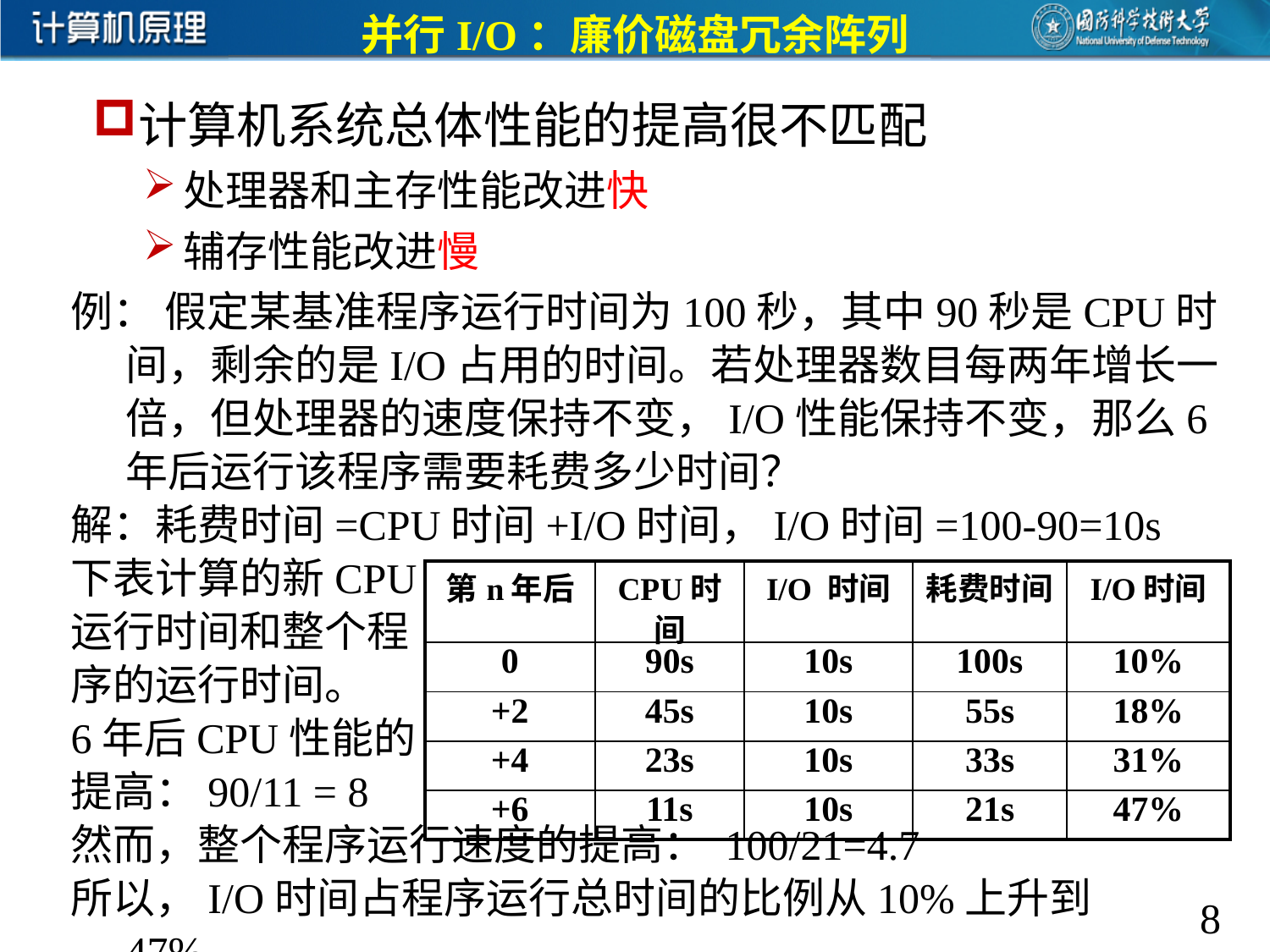

并行I/O：廉价磁盘冗余阵列
计算机系统总体性能的提高很不匹配
处理器和主存性能改进快
辅存性能改进慢
例： 假定某基准程序运行时间为100秒，其中90秒是CPU时间，剩余的是I/O占用的时间。若处理器数目每两年增长一倍，但处理器的速度保持不变，I/O性能保持不变，那么6年后运行该程序需要耗费多少时间？
解：耗费时间=CPU时间+I/O时间，I/O时间=100-90=10s
下表计算的新CPU
运行时间和整个程
序的运行时间。
6年后CPU性能的
提高：90/11 = 8
然而，整个程序运行速度的提高： 100/21=4.7
所以，I/O时间占程序运行总时间的比例从10%上升到47%。

| 第n年后 | CPU时间 | I/O 时间 | 耗费时间 | I/O时间 |
| --- | --- | --- | --- | --- |
| 0 | 90s | 10s | 100s | 10% |
| +2 | 45s | 10s | 55s | 18% |
| +4 | 23s | 10s | 33s | 31% |
| +6 | 11s | 10s | 21s | 47% |